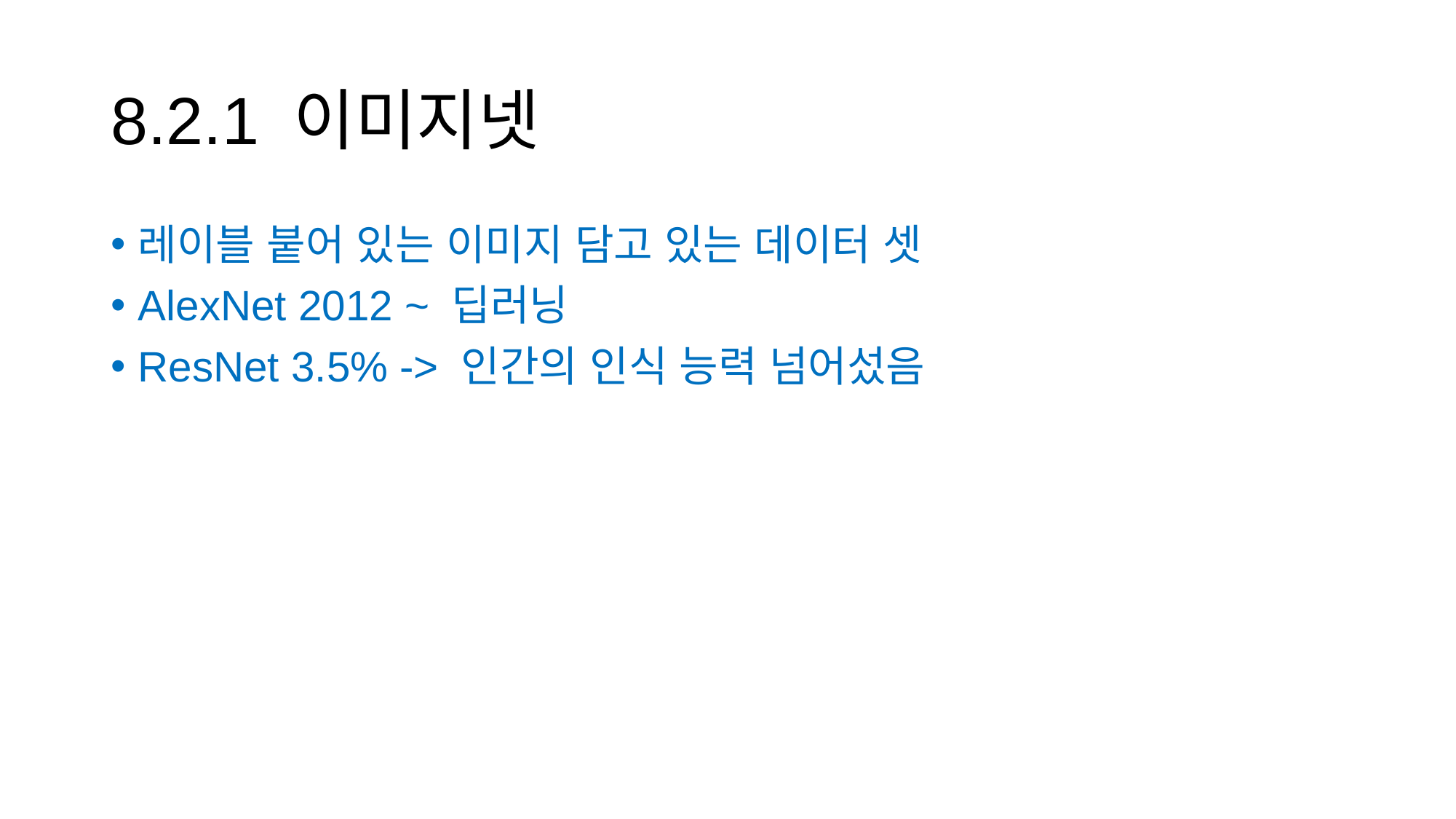

# 8.2.1 이미지넷
레이블 붙어 있는 이미지 담고 있는 데이터 셋
AlexNet 2012 ~ 딥러닝
ResNet 3.5% -> 인간의 인식 능력 넘어섰음